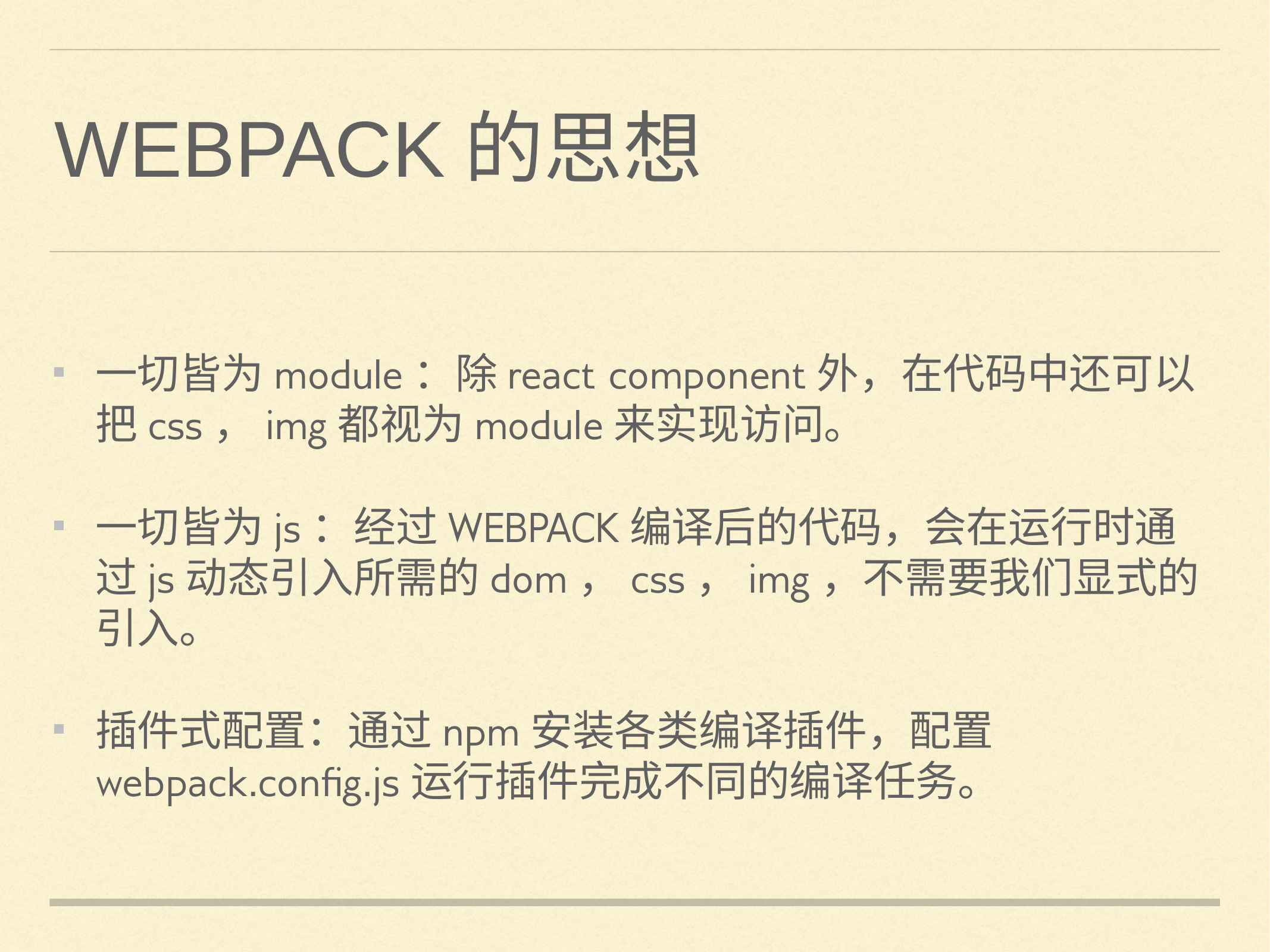

# webpack的思想
一切皆为module：除react component外，在代码中还可以把css，img都视为module来实现访问。
一切皆为js：经过WEBPACK编译后的代码，会在运行时通过js动态引入所需的dom，css，img，不需要我们显式的引入。
插件式配置：通过npm安装各类编译插件，配置webpack.config.js运行插件完成不同的编译任务。